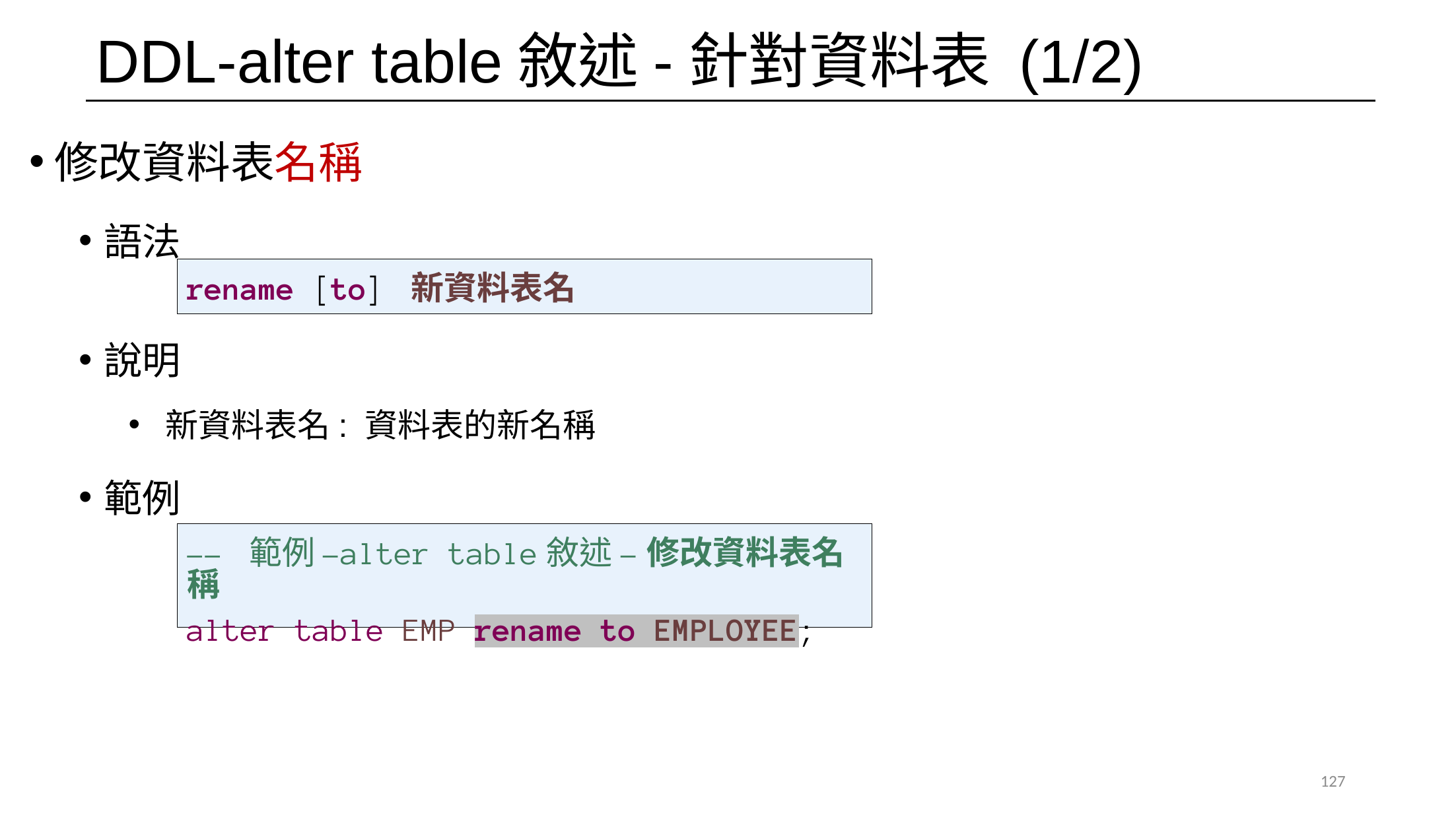

# DDL-alter table敘述-針對資料表 (1/2)
修改資料表名稱
語法

說明
新資料表名: 資料表的新名稱
範例
rename [to] 新資料表名
-- 範例-alter table敘述-修改資料表名稱
alter table EMP rename to EMPLOYEE;
127